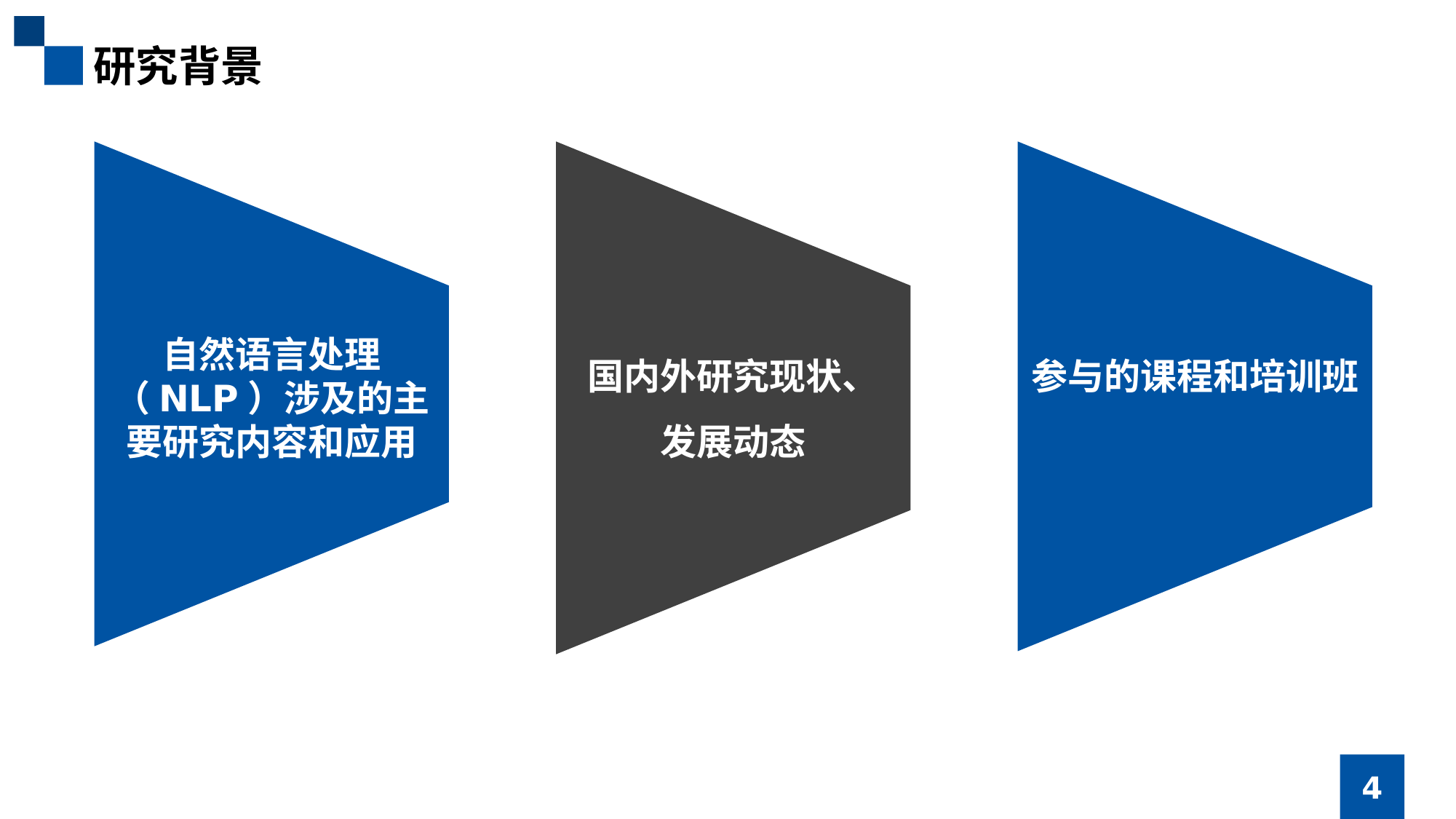

研究背景

自然语言处理（NLP）涉及的主要研究内容和应用
国内外研究现状、
发展动态
参与的课程和培训班
4